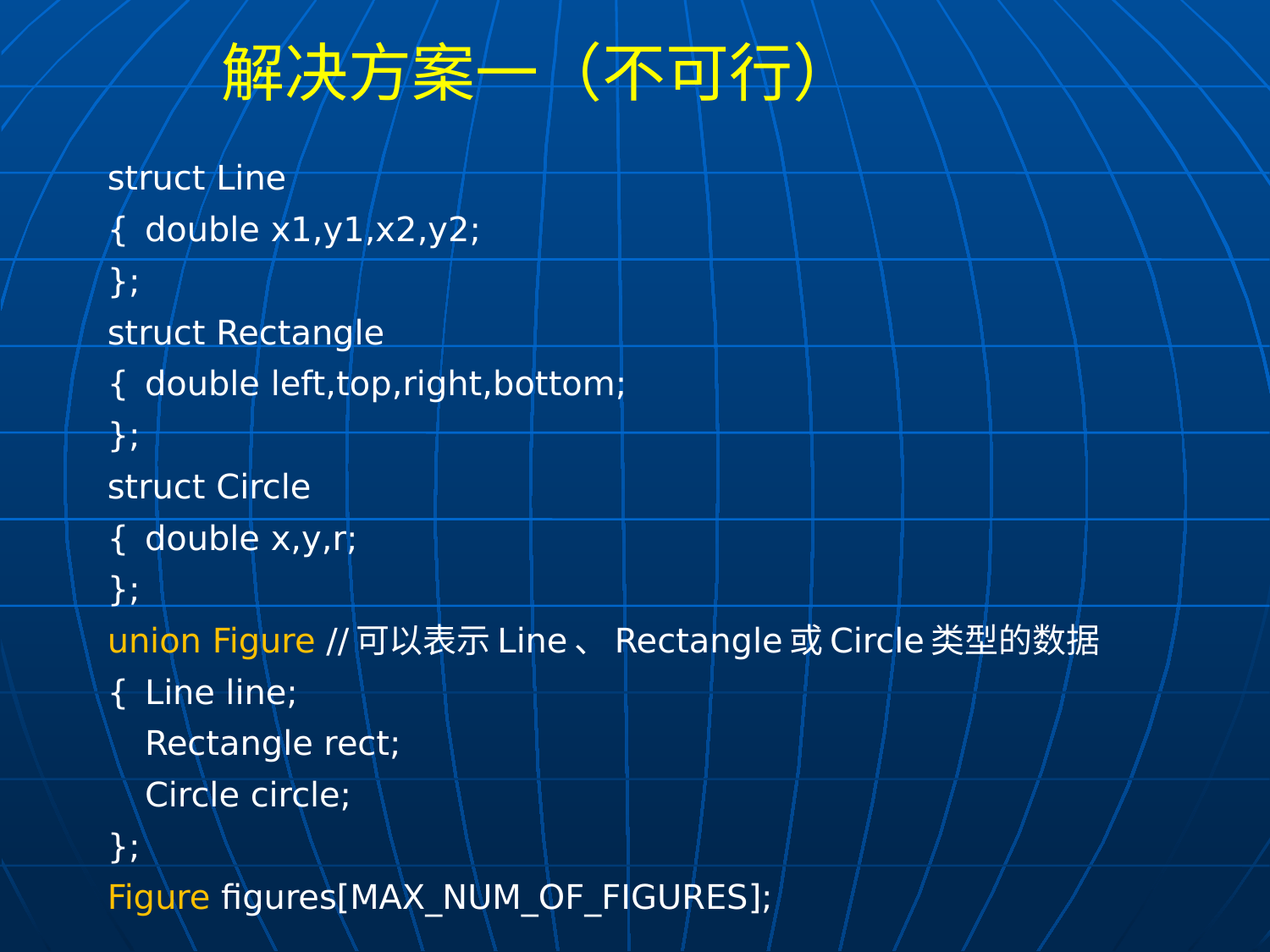

# 解决方案一（不可行）
struct Line
{	double x1,y1,x2,y2;
};
struct Rectangle
{	double left,top,right,bottom;
};
struct Circle
{	double x,y,r;
};
union Figure //可以表示Line、Rectangle或Circle类型的数据
{	Line line;
	Rectangle rect;
	Circle circle;
};
Figure figures[MAX_NUM_OF_FIGURES];